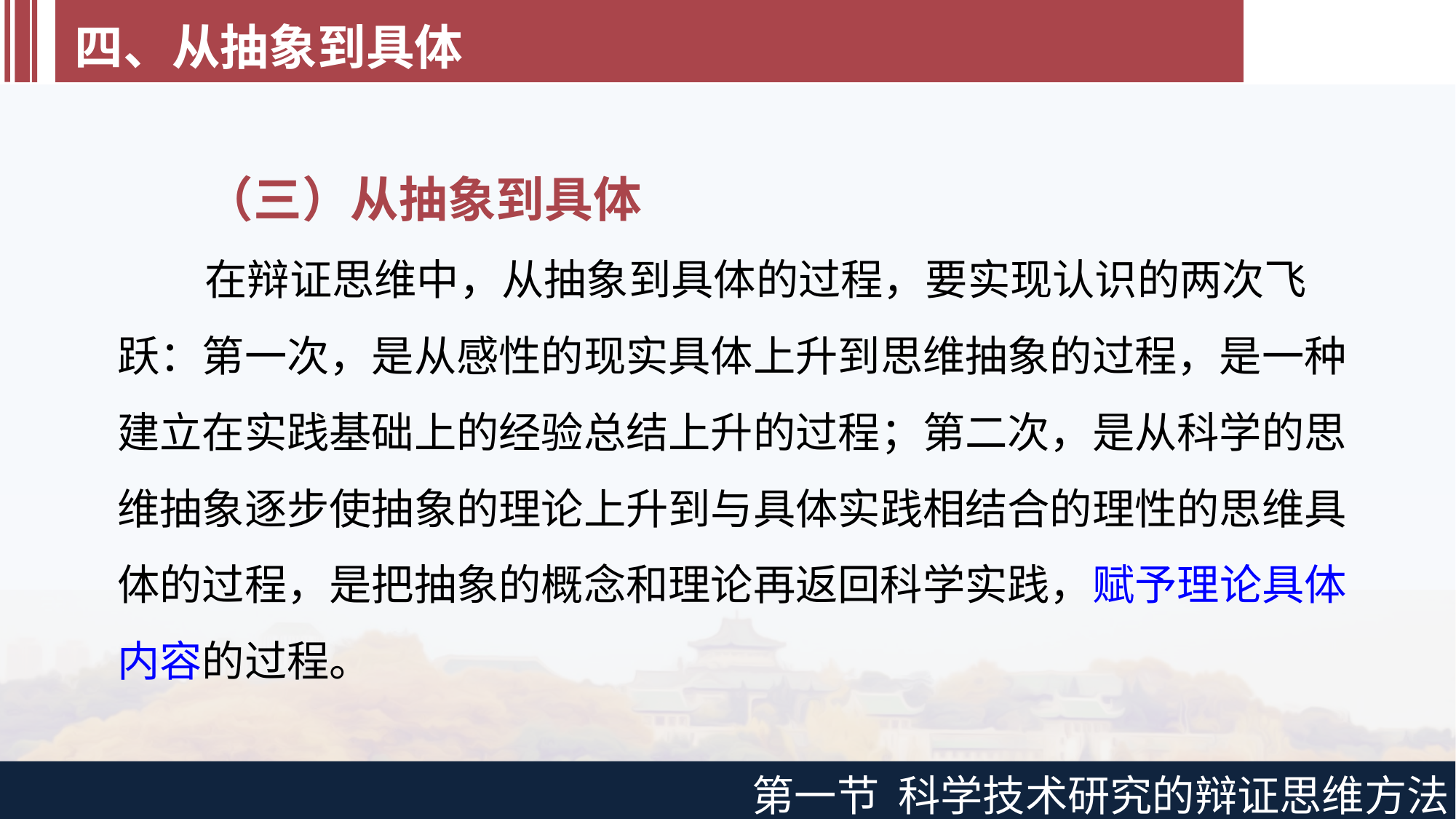

四、从抽象到具体
（三）从抽象到具体
在辩证思维中，从抽象到具体的过程，要实现认识的两次飞跃：第一次，是从感性的现实具体上升到思维抽象的过程，是一种建立在实践基础上的经验总结上升的过程；第二次，是从科学的思维抽象逐步使抽象的理论上升到与具体实践相结合的理性的思维具体的过程，是把抽象的概念和理论再返回科学实践，赋予理论具体内容的过程。
第一节  科学技术研究的辩证思维方法